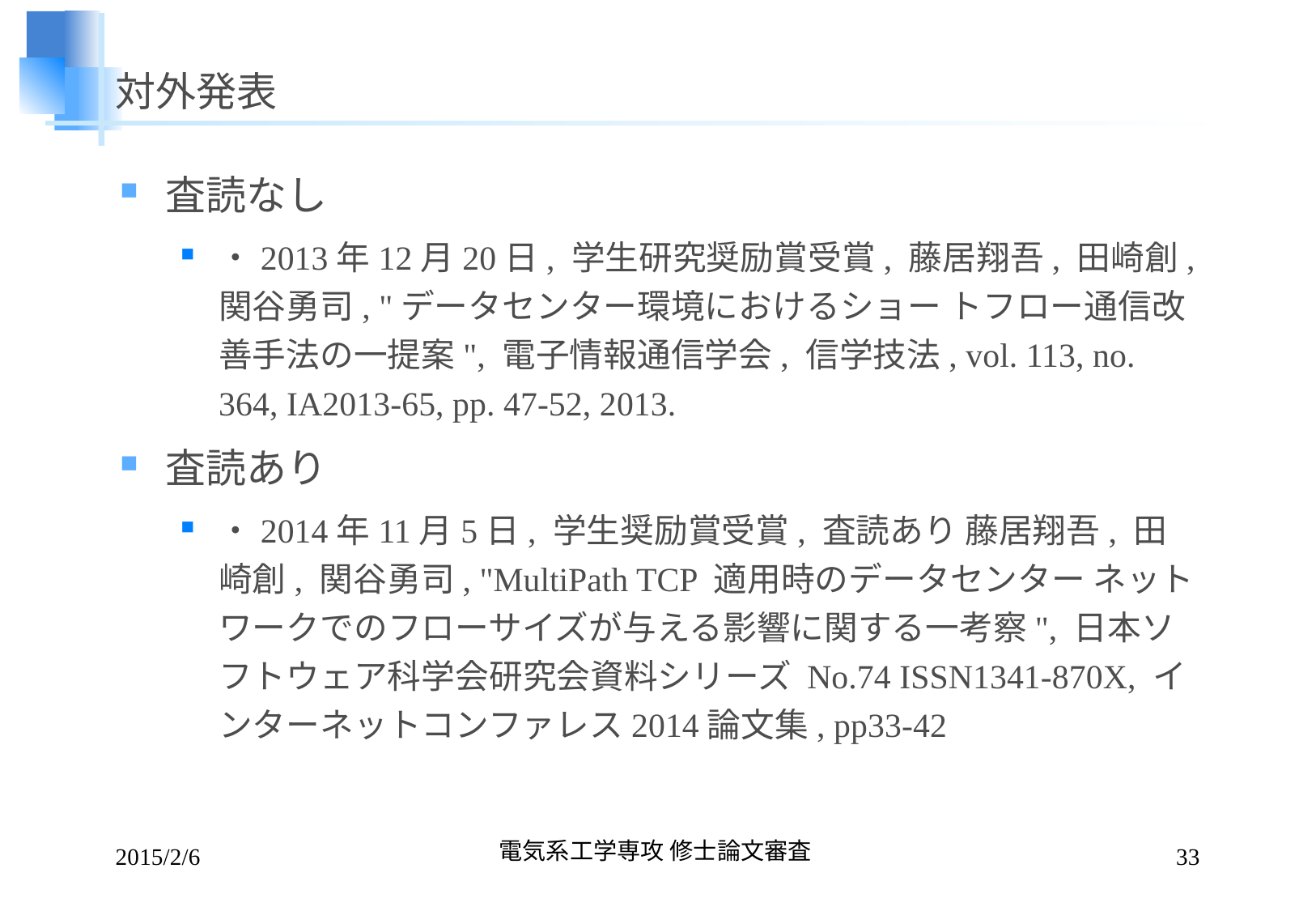

# 対外発表
査読なし
・2013年12月20日, 学生研究奨励賞受賞, 藤居翔吾, 田崎創, 関谷勇司, "データセンター環境におけるショー トフロー通信改善手法の一提案", 電子情報通信学会, 信学技法, vol. 113, no. 364, IA2013-65, pp. 47-52, 2013.
査読あり
・2014年11月5日, 学生奨励賞受賞, 査読あり 藤居翔吾, 田崎創, 関谷勇司, "MultiPath TCP 適用時のデータセンター ネットワークでのフローサイズが与える影響に関する一考察", 日本ソフトウェア科学会研究会資料シリーズ No.74 ISSN1341-870X, インターネットコンファレス2014論文集, pp33-42
2015/2/6
電気系工学専攻 修士論文審査
33